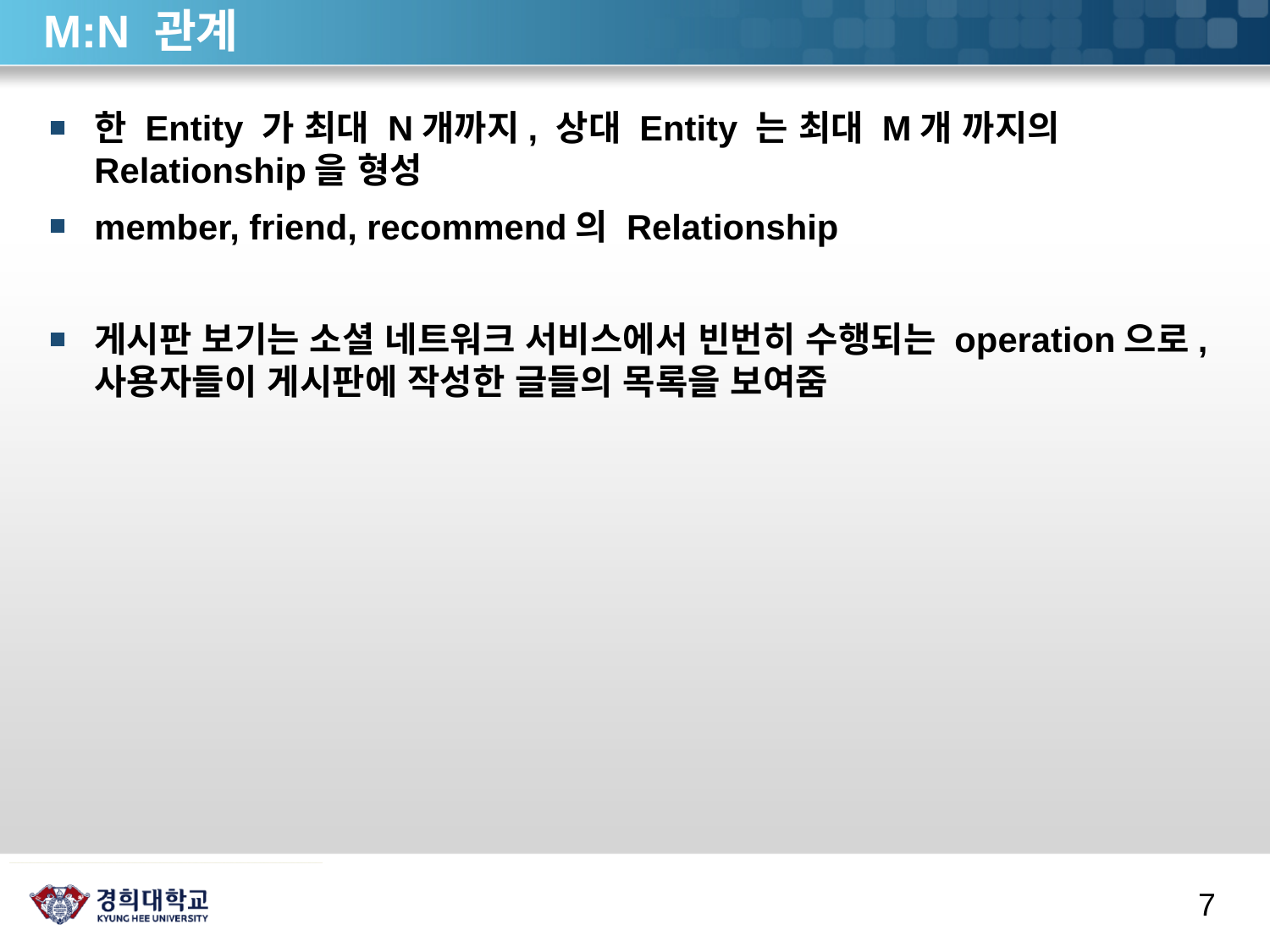

# M:N 관계
한 Entity 가 최대 N개까지, 상대 Entity 는 최대 M개 까지의 Relationship을 형성
member, friend, recommend의 Relationship

게시판 보기는 소셜 네트워크 서비스에서 빈번히 수행되는 operation으로, 사용자들이 게시판에 작성한 글들의 목록을 보여줌